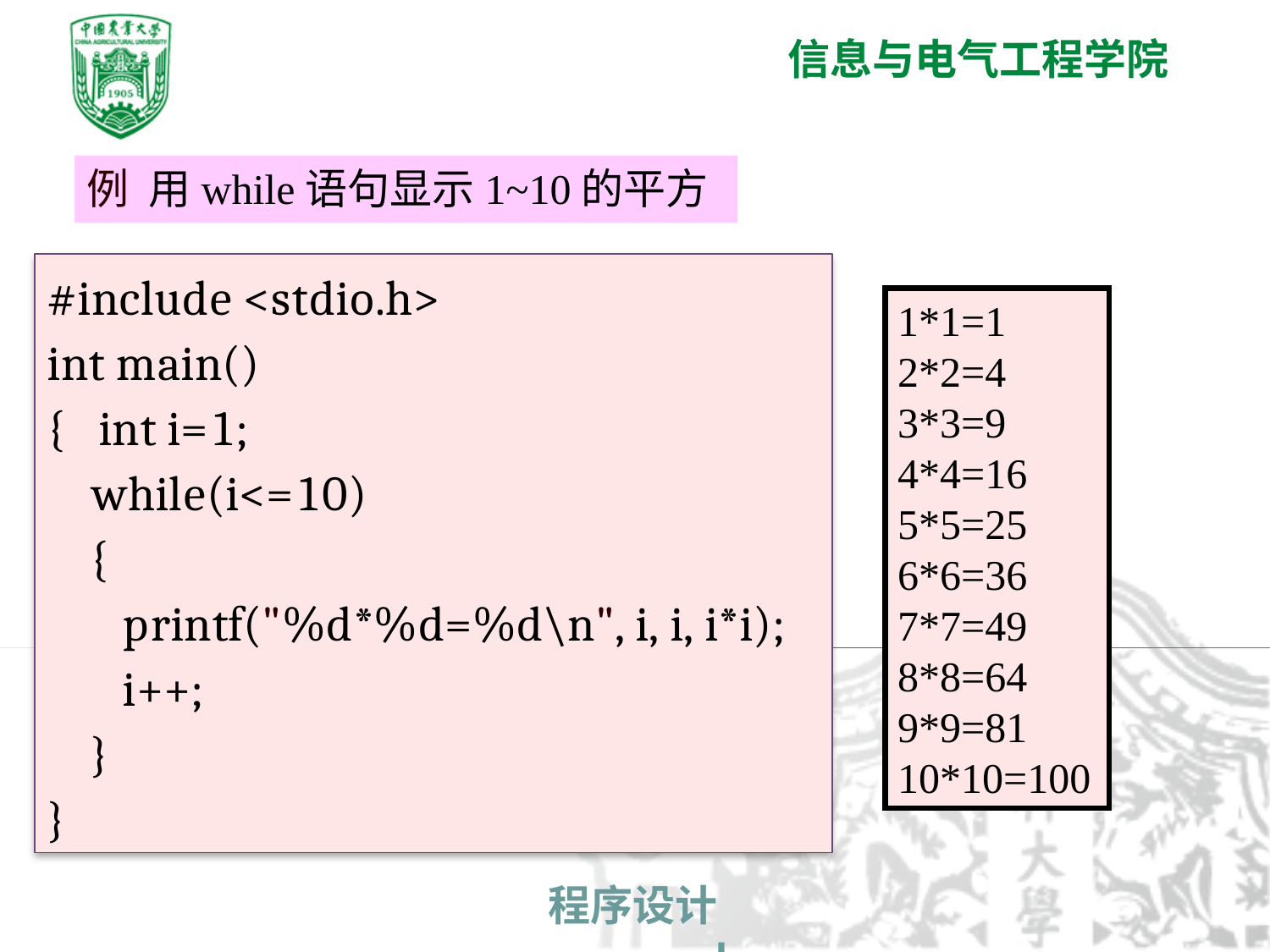

例  用while语句显示1~10的平方
#include <stdio.h>
int main()
{   int i=1;
    while(i<=10)
    {
       printf("%d*%d=%d\n", i, i, i*i);
       i++;
    }
}
1*1=1
2*2=4
3*3=9
4*4=16
5*5=25
6*6=36
7*7=49
8*8=64
9*9=81
10*10=100